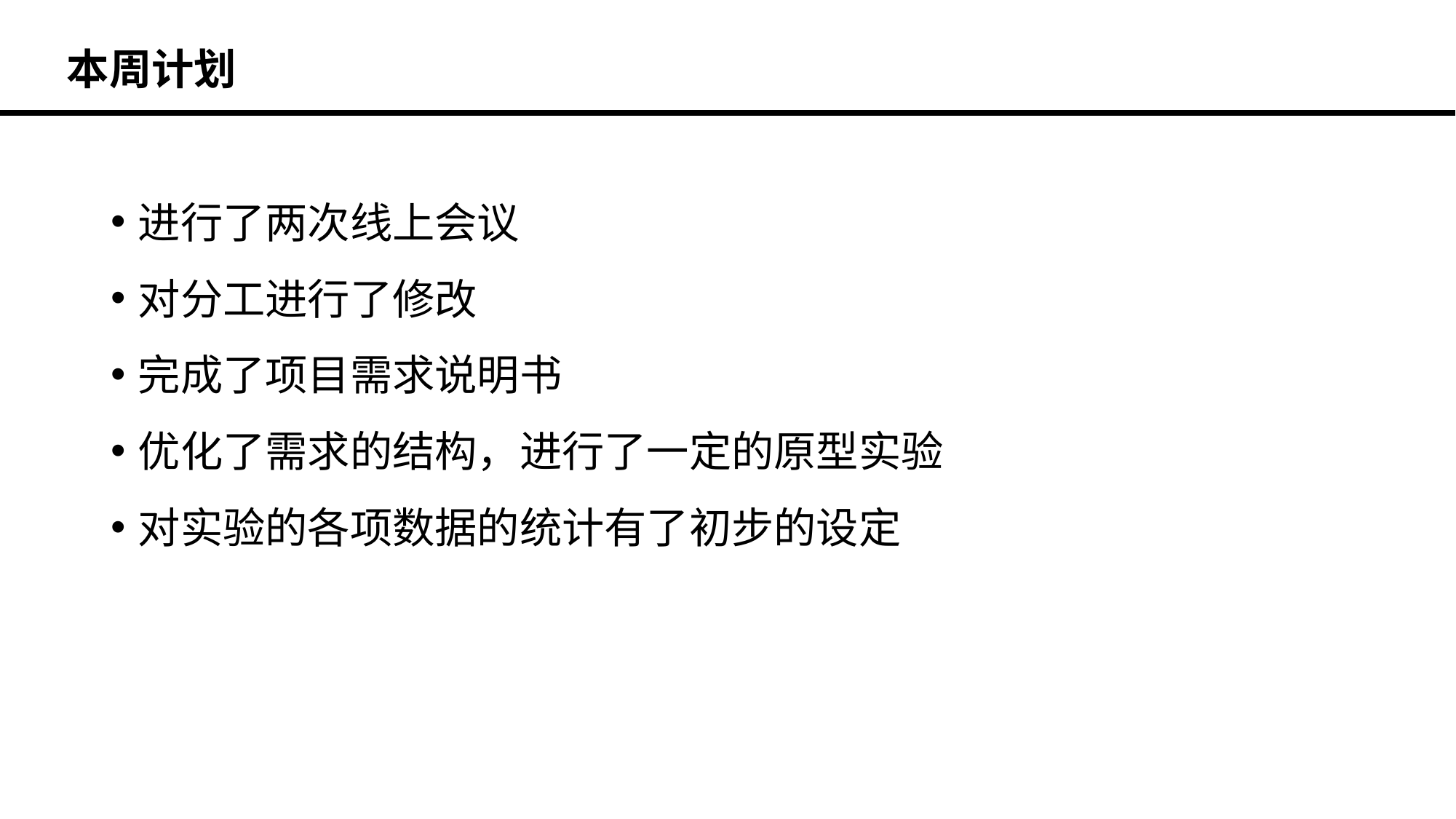

本周计划
进行了两次线上会议
对分工进行了修改
完成了项目需求说明书
优化了需求的结构，进行了一定的原型实验
对实验的各项数据的统计有了初步的设定